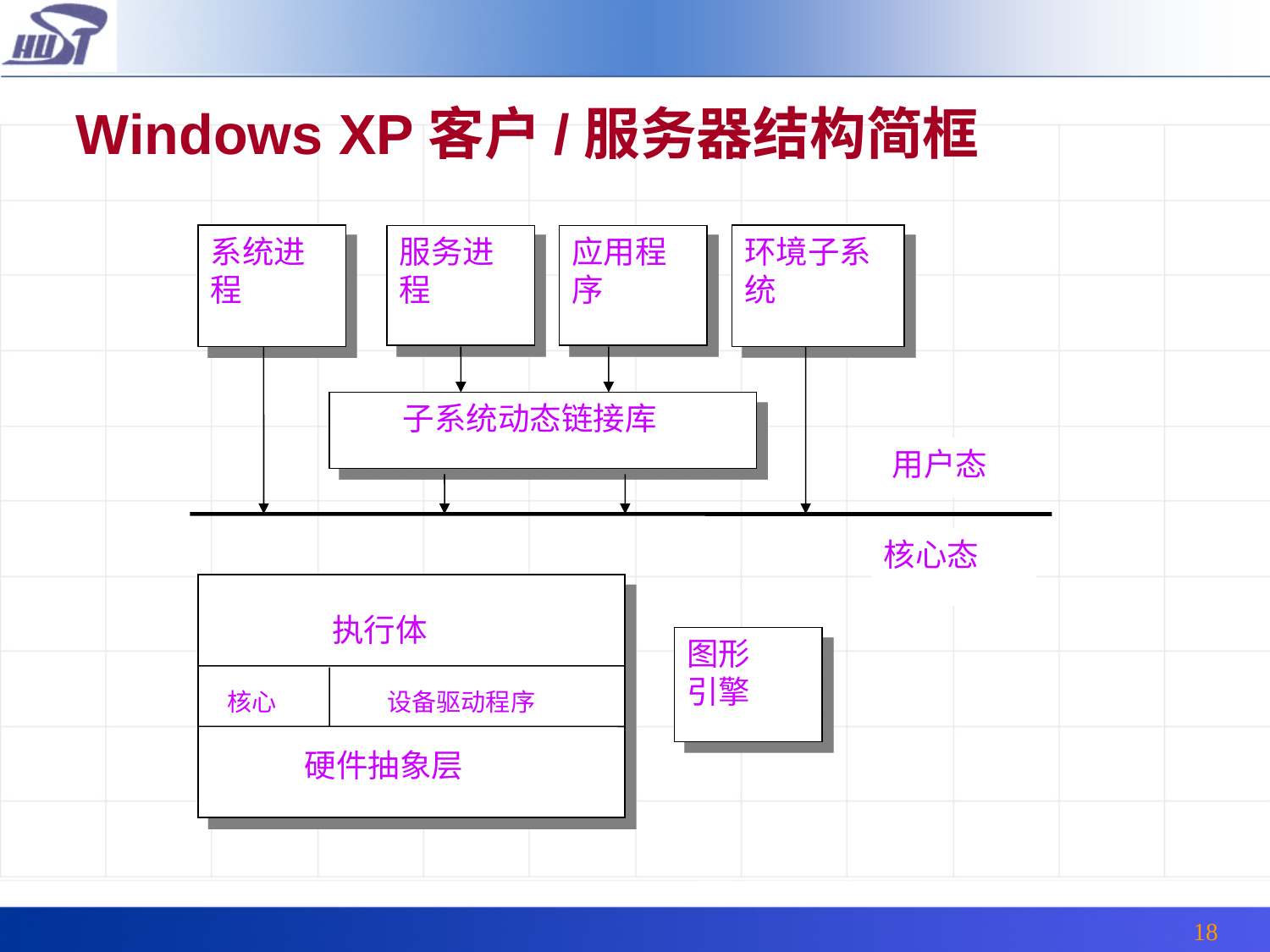

Windows XP客户/服务器结构简框
系统进程
服务进程
应用程序
环境子系统

          子系统动态链接库
用户态

核心态

                     执行体

  核心                    设备驱动程序

                硬件抽象层
图形
引擎

18